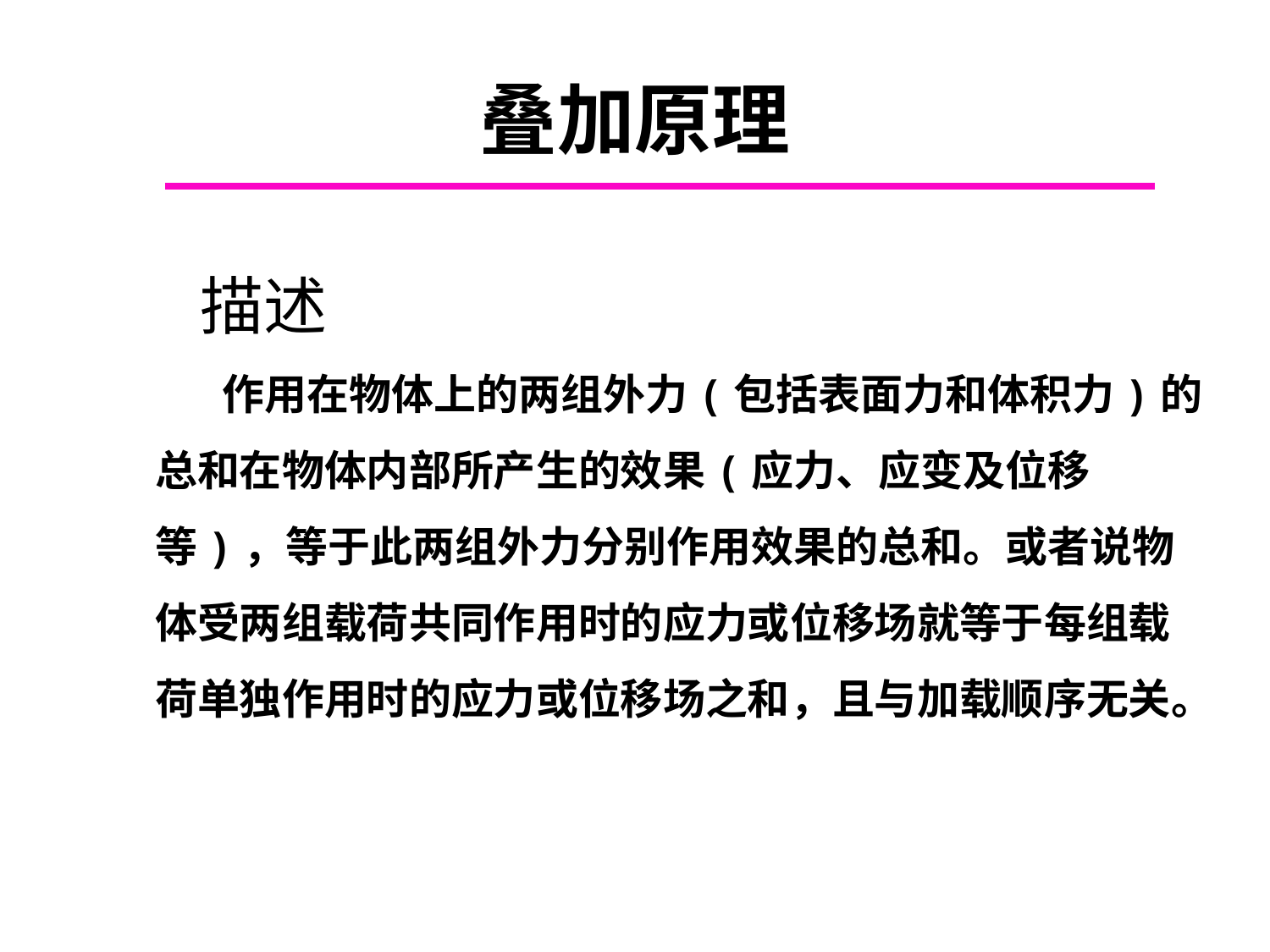

# 叠加原理
 描述
           作用在物体上的两组外力(包括表面力和体积力)的总和在物体内部所产生的效果(应力、应变及位移等)，等于此两组外力分别作用效果的总和。或者说物体受两组载荷共同作用时的应力或位移场就等于每组载荷单独作用时的应力或位移场之和，且与加载顺序无关。